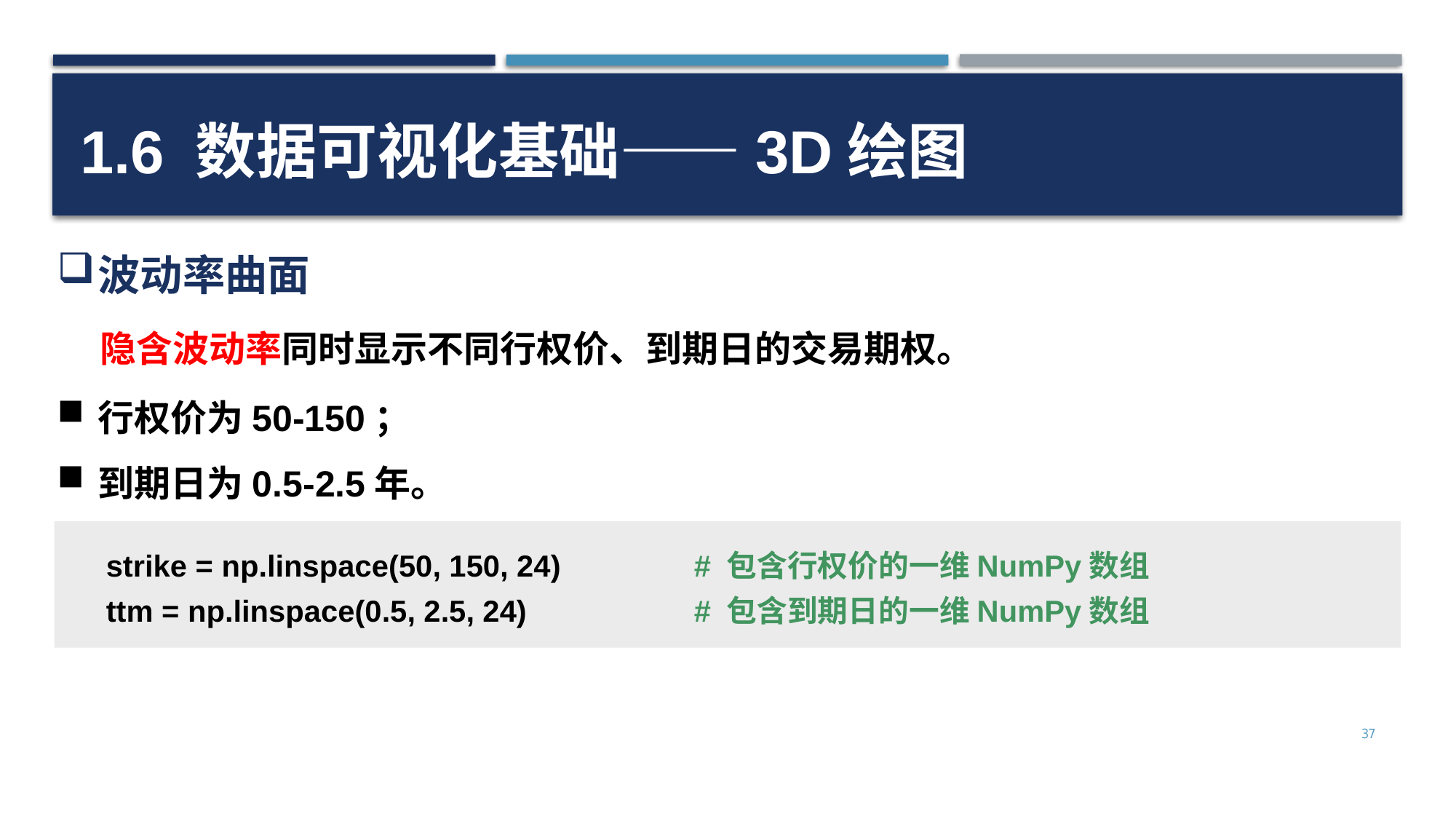

1.6 数据可视化基础——3D绘图
波动率曲面
隐含波动率同时显示不同行权价、到期日的交易期权。
行权价为50-150；
到期日为0.5-2.5年。

strike = np.linspace(50, 150, 24)
ttm = np.linspace(0.5, 2.5, 24)
# 包含行权价的一维NumPy数组
# 包含到期日的一维NumPy数组
37